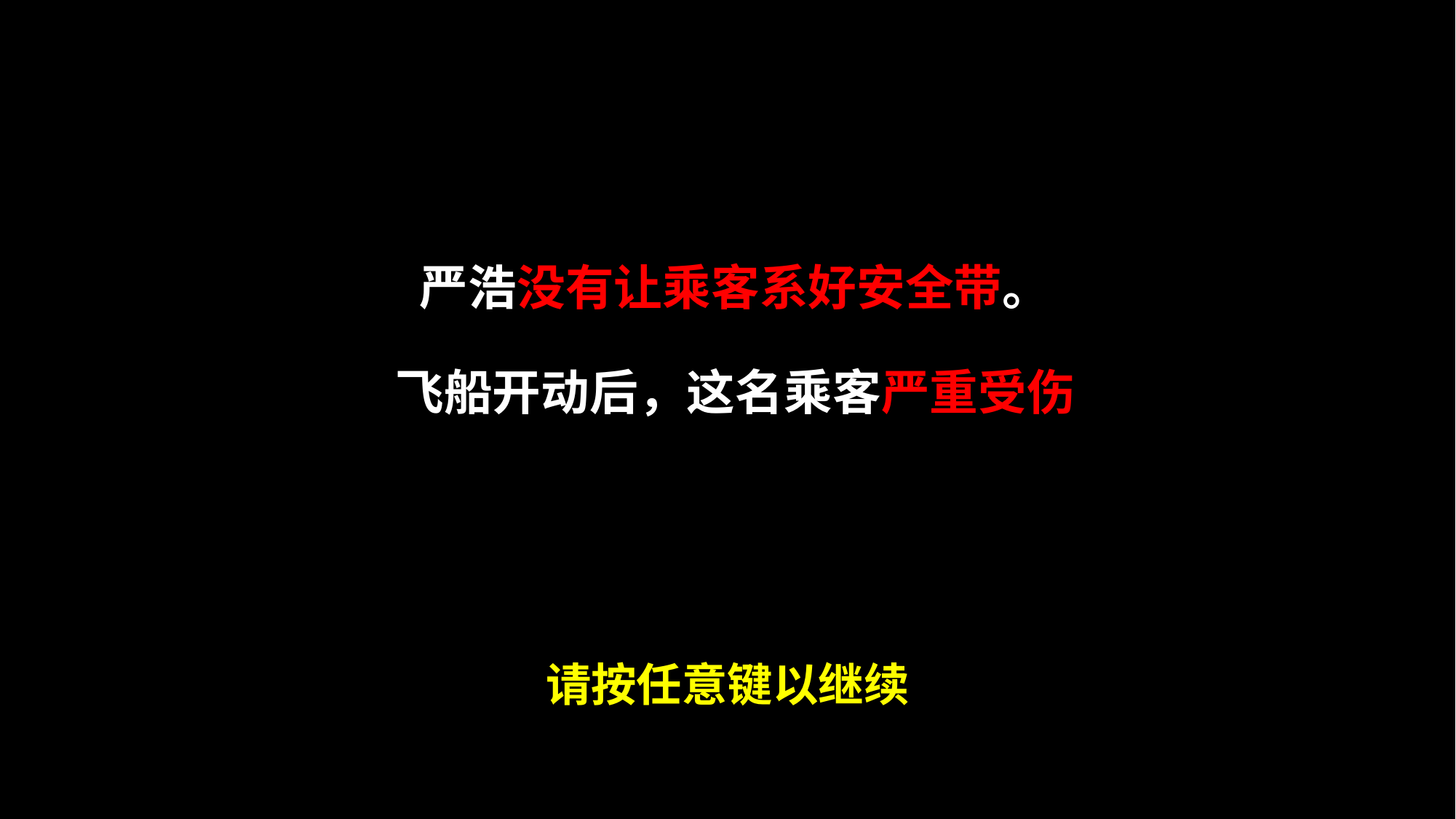

# 严浩没有让乘客系好安全带。 飞船开动后，这名乘客严重受伤
请按任意键以继续